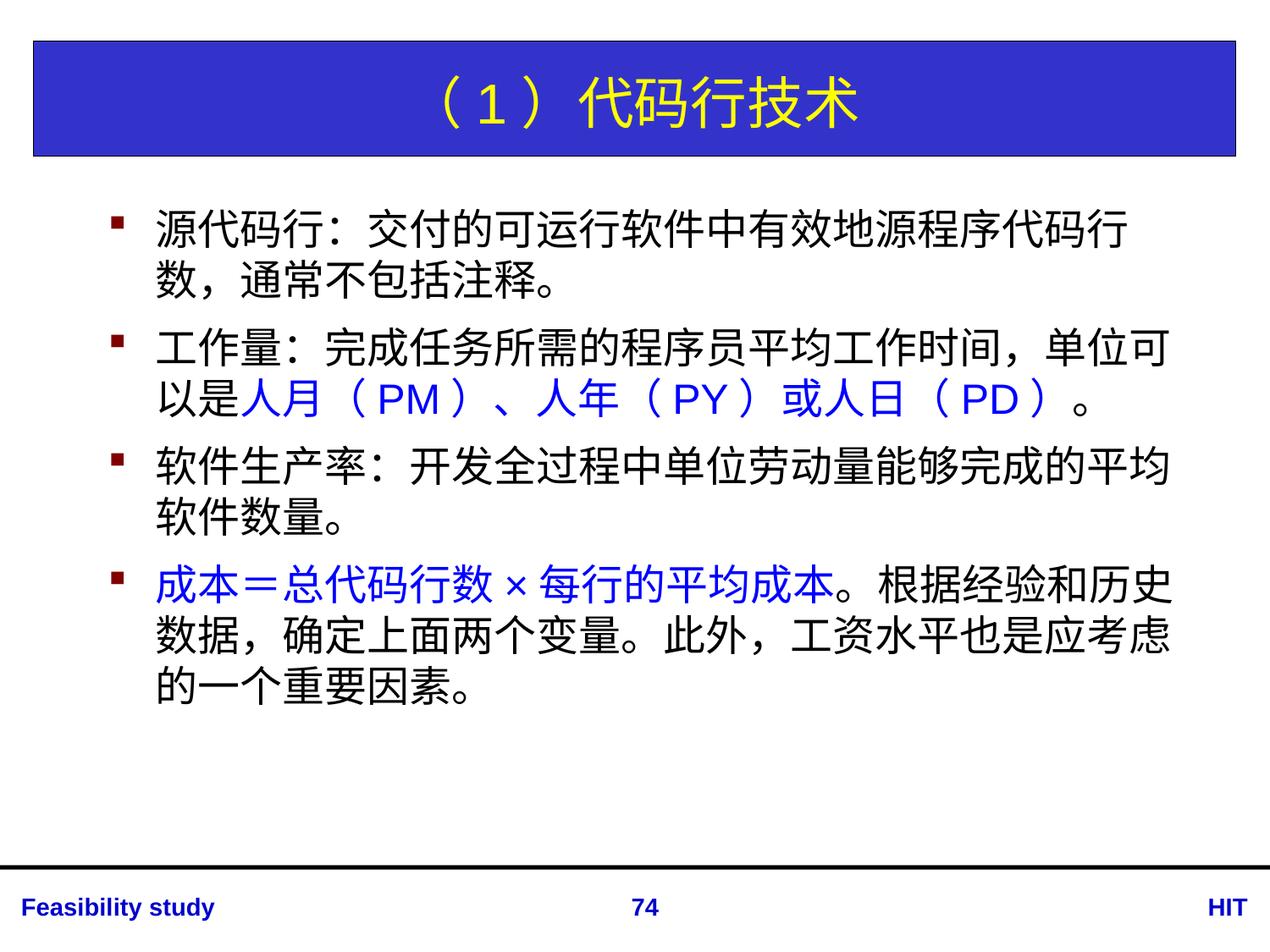

# （1）代码行技术
源代码行：交付的可运行软件中有效地源程序代码行数，通常不包括注释。
工作量：完成任务所需的程序员平均工作时间，单位可以是人月（PM）、人年（PY）或人日（PD）。
软件生产率：开发全过程中单位劳动量能够完成的平均软件数量。
成本＝总代码行数×每行的平均成本。根据经验和历史数据，确定上面两个变量。此外，工资水平也是应考虑的一个重要因素。